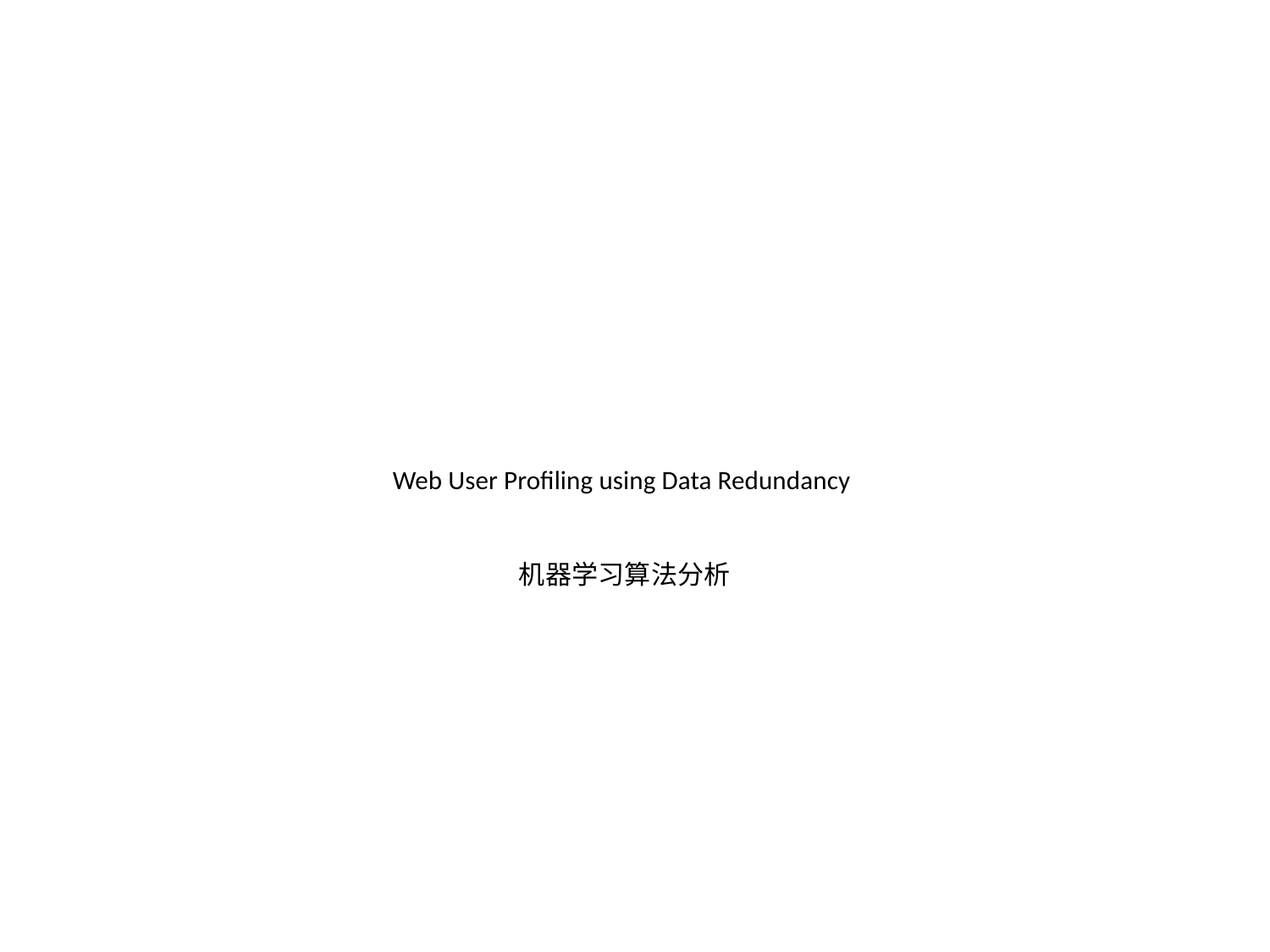

# Web User Profiling using Data Redundancy 机器学习算法分析